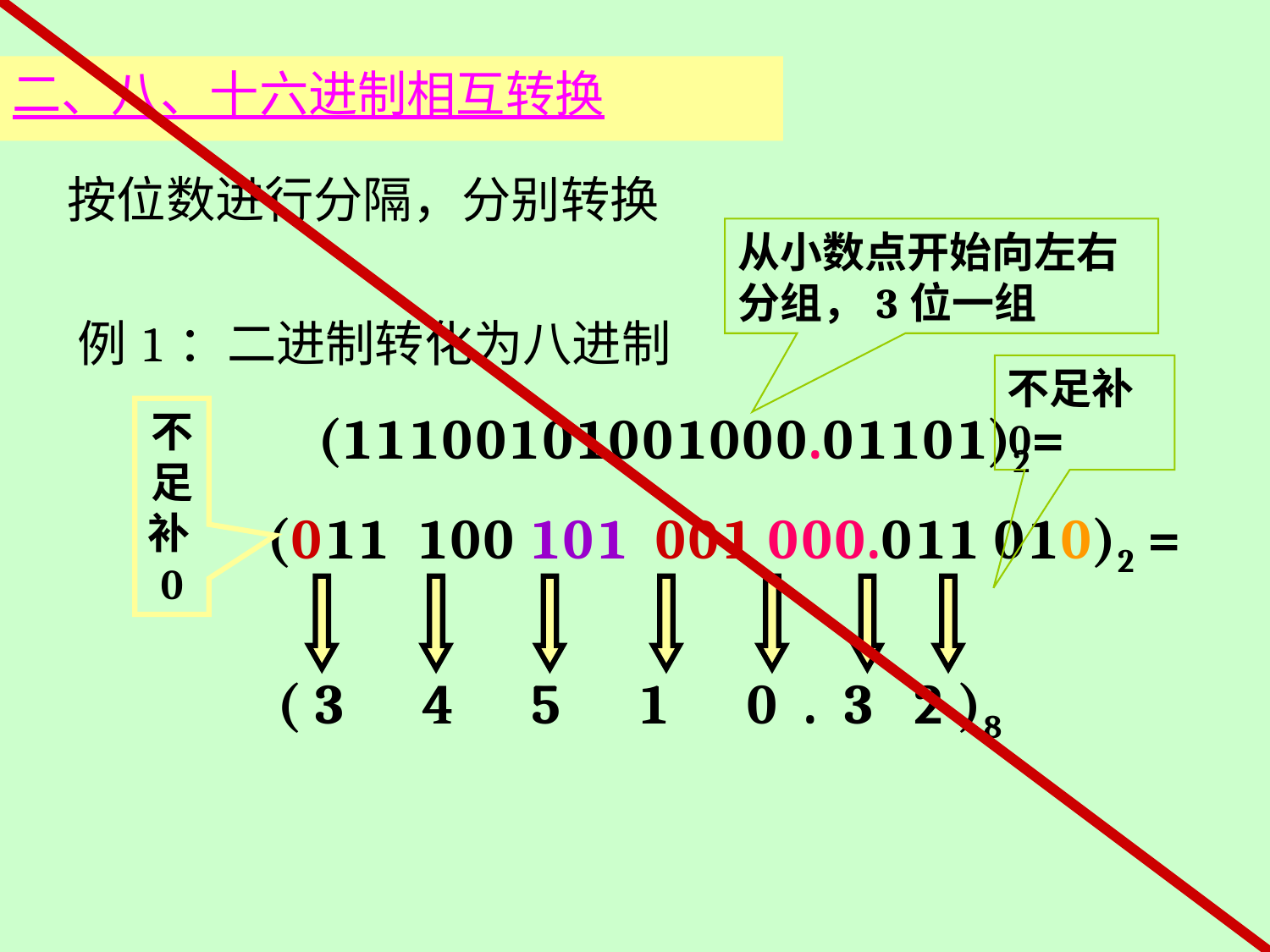

二、八、十六进制相互转换
按位数进行分隔，分别转换
从小数点开始向左右分组，3位一组
例1：二进制转化为八进制
不足补0
不足补0
(11100101001000.01101)2=
(011  100 101  001 000.011 010)2 =

( 3      4      5      1      0  .  3   2 )8
82